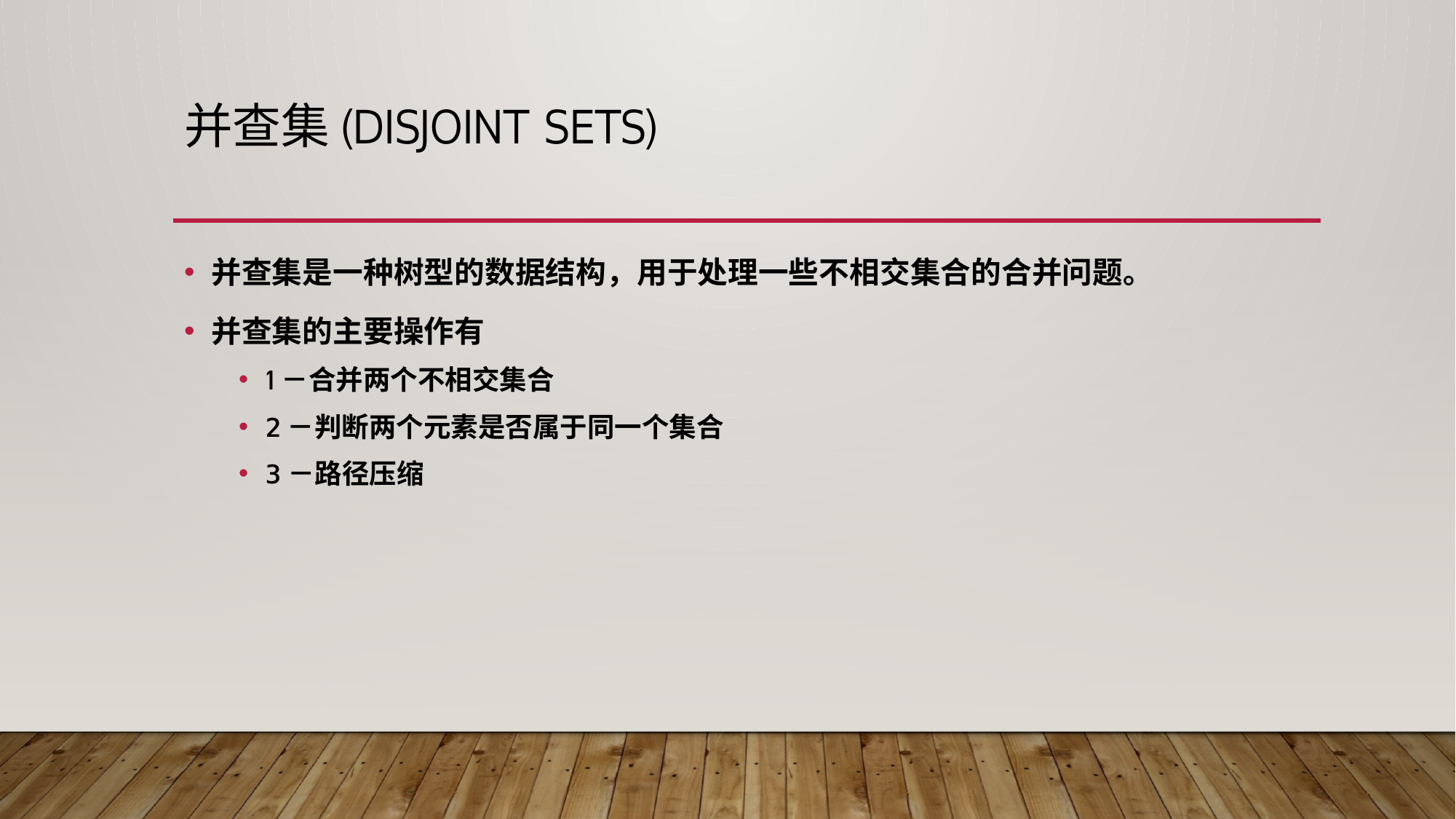

# 并查集(Disjoint Sets)
并查集是一种树型的数据结构，用于处理一些不相交集合的合并问题。
并查集的主要操作有
1－合并两个不相交集合
2－判断两个元素是否属于同一个集合
3－路径压缩